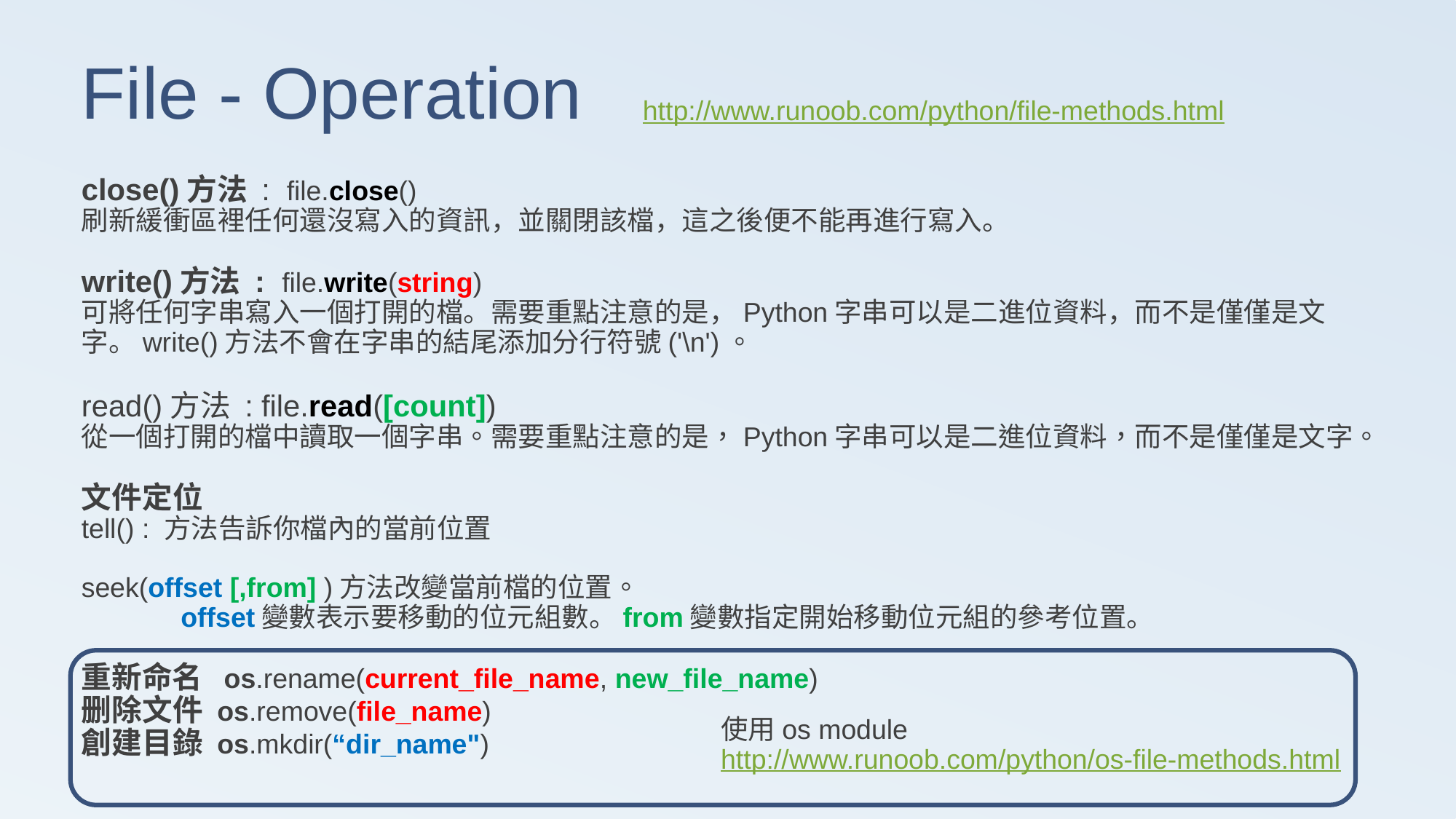

# File - Operation
http://www.runoob.com/python/file-methods.html
close()方法 :  file.close()
刷新緩衝區裡任何還沒寫入的資訊，並關閉該檔，這之後便不能再進行寫入。

write()方法 :  file.write(string)
可將任何字串寫入一個打開的檔。需要重點注意的是，Python字串可以是二進位資料，而不是僅僅是文字。write()方法不會在字串的結尾添加分行符號('\n')。

read()方法 : file.read([count])
從一個打開的檔中讀取一個字串。需要重點注意的是，Python字串可以是二進位資料，而不是僅僅是文字。

文件定位
tell() : 方法告訴你檔內的當前位置

seek(offset [,from] )方法改變當前檔的位置。
             offset變數表示要移動的位元組數。from變數指定開始移動位元組的參考位置。

重新命名  os.rename(current_file_name, new_file_name)
删除文件 os.remove(file_name)
創建目錄 os.mkdir(“dir_name")

使用os module
http://www.runoob.com/python/os-file-methods.html